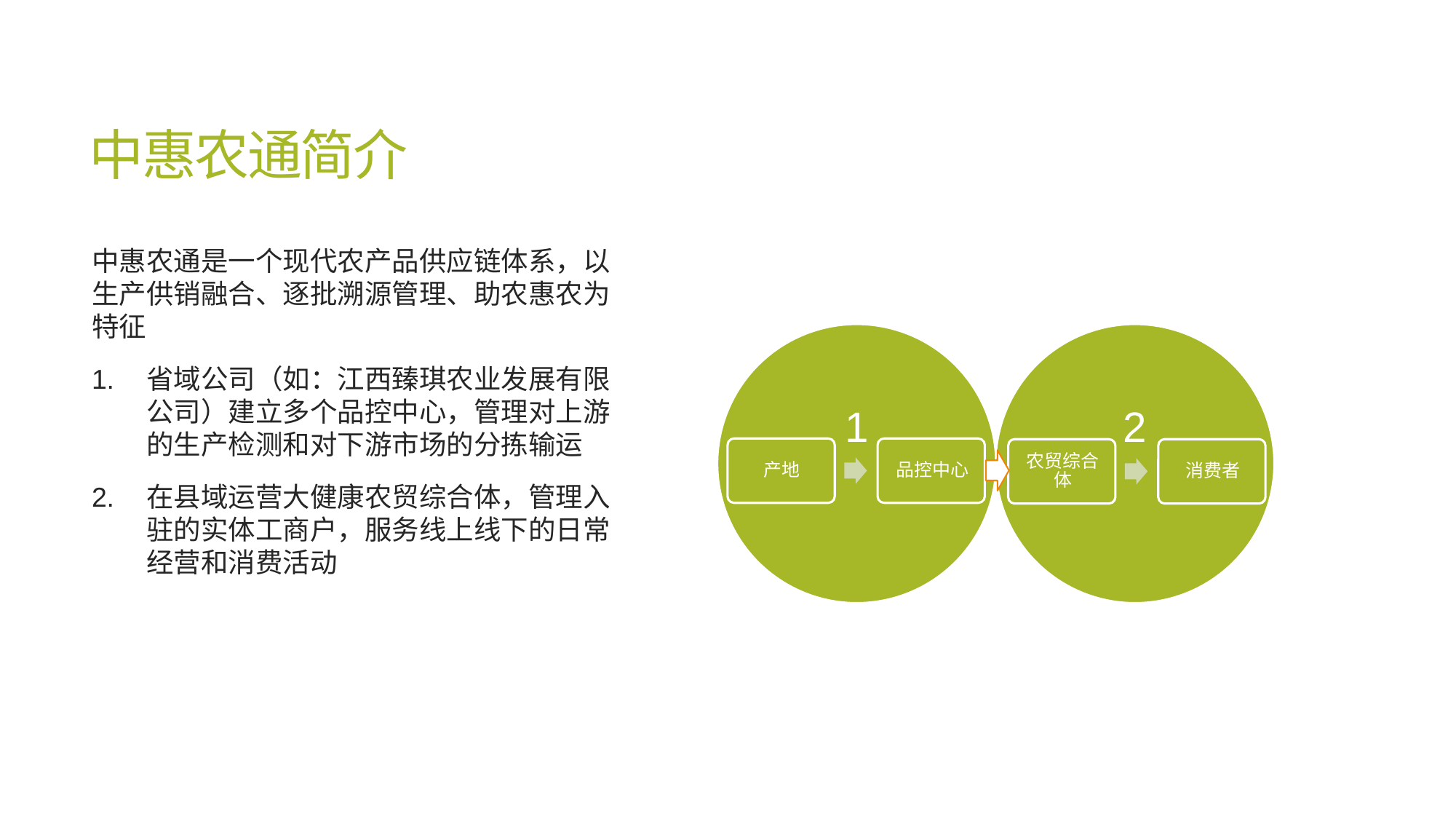

# 中惠农通简介
中惠农通是一个现代农产品供应链体系，以生产供销融合、逐批溯源管理、助农惠农为特征
省域公司（如：江西臻琪农业发展有限公司）建立多个品控中心，管理对上游的生产检测和对下游市场的分拣输运
在县域运营大健康农贸综合体，管理入驻的实体工商户，服务线上线下的日常经营和消费活动
1
2
产地

品控中心
农贸综合体

消费者